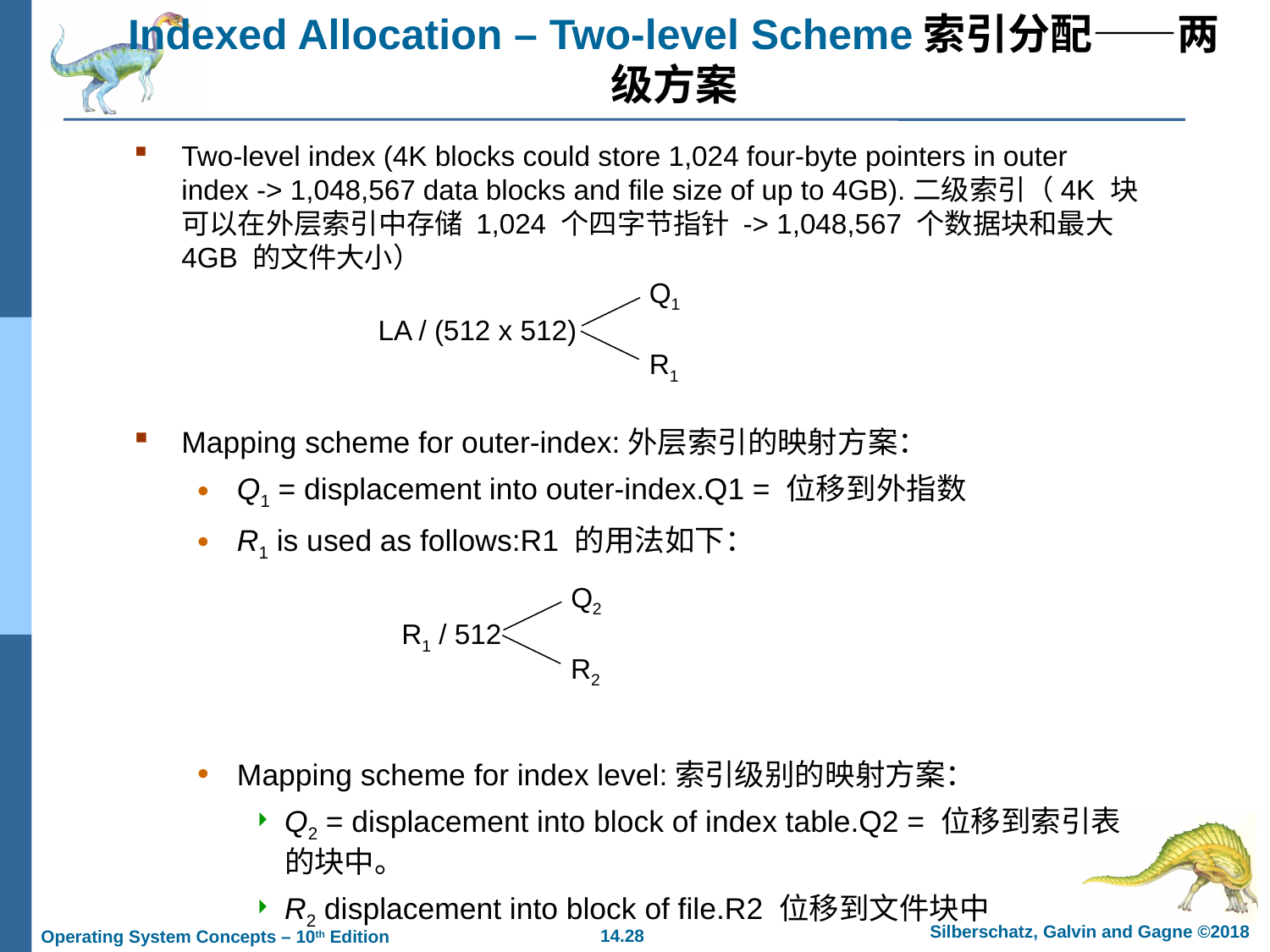

# Indexed Allocation – Two-level Scheme索引分配——两级方案
Two-level index (4K blocks could store 1,024 four-byte pointers in outer index -> 1,048,567 data blocks and file size of up to 4GB).二级索引（4K 块可以在外层索引中存储 1,024 个四字节指针 -> 1,048,567 个数据块和最大 4GB 的文件大小）

Mapping scheme for outer-index:外层索引的映射方案：
Q1 = displacement into outer-index.Q1 = 位移到外指数
R1 is used as follows:R1 的用法如下：

Mapping scheme for index level:索引级别的映射方案：
Q2 = displacement into block of index table.Q2 = 位移到索引表的块中。
R2 displacement into block of file.R2 位移到文件块中
Q1

LA / (512 x 512)

R1
Q2

R1 / 512

R2